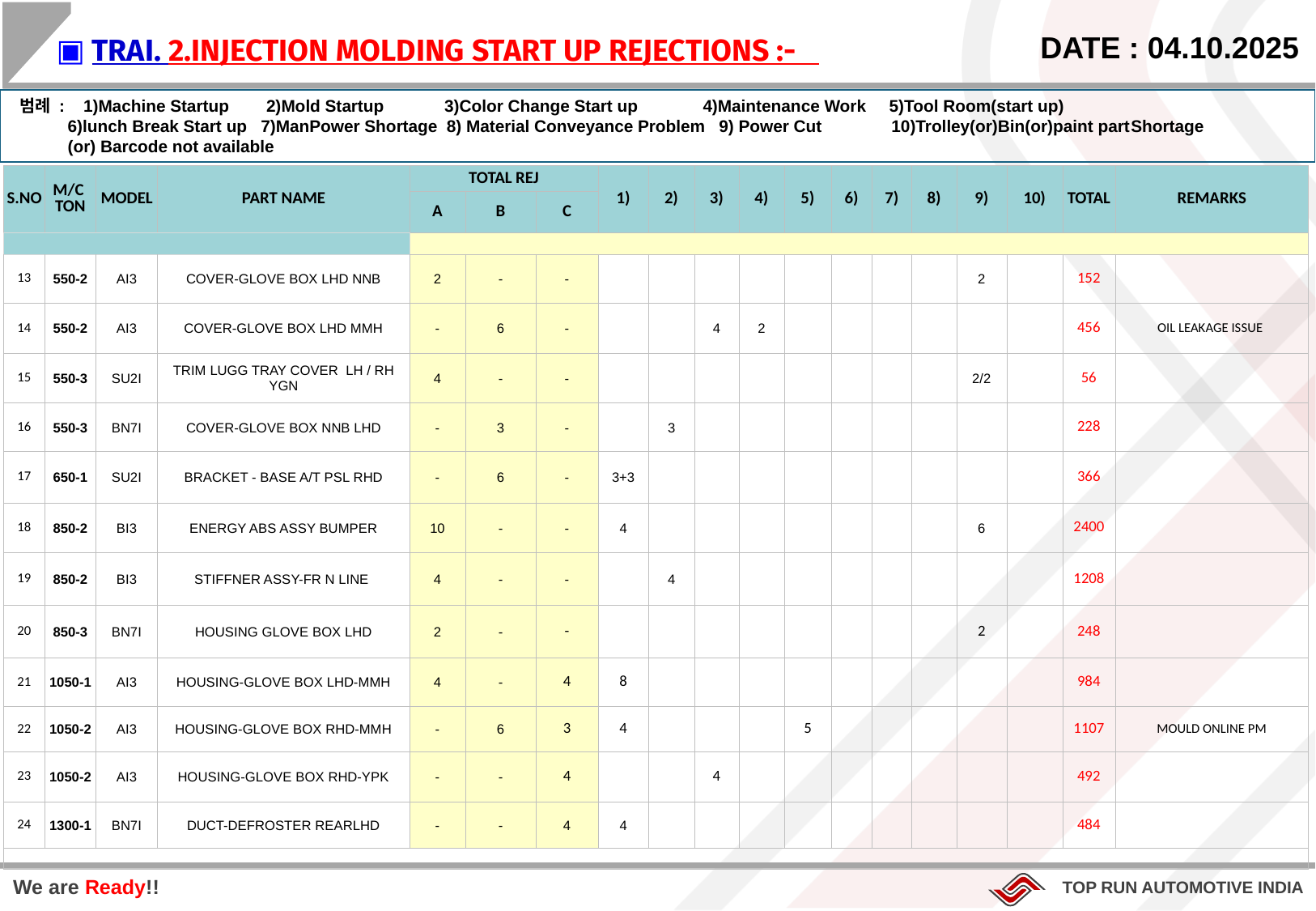

DATE : 04.10.2025
▣ TRAI. 2.INJECTION MOLDING START UP REJECTIONS :-
 범례 :    1)Machine Startup        2)Mold Startup             3)Color Change Start up              4)Maintenance Work     5)Tool Room(start up)
            6)lunch Break Start up   7)ManPower Shortage  8) Material Conveyance Problem   9) Power Cut               10)Trolley(or)Bin(or)paint part Shortage
            (or) Barcode not available
| S.NO | M/C TON | MODEL | PART NAME | TOTAL REJ |  |  | 1) | 2) | 3) | 4) | 5) | 6) | 7) | 8) | 9) | 10) | TOTAL | REMARKS |
| --- | --- | --- | --- | --- | --- | --- | --- | --- | --- | --- | --- | --- | --- | --- | --- | --- | --- | --- |
|  |  |  |  | A | B | C |  |  |  |  |  |  |  |  |  |  |  |  |
|  |  |  |  |  |  |  |  |  |  |  |  |  |  |  |  |  |  |  |
| 13 | 550-2 | AI3 | COVER-GLOVE BOX LHD NNB | 2 | - | - |  |  |  |  |  |  |  |  | 2 |  | 152 |  |
| 14 | 550-2 | AI3 | COVER-GLOVE BOX LHD MMH | - | 6 | - |  |  | 4 | 2 |  |  |  |  |  |  | 456 | OIL LEAKAGE ISSUE |
| 15 | 550-3 | SU2I | TRIM LUGG TRAY COVER  LH / RH YGN | 4 | - | - |  |  |  |  |  |  |  |  | 2/2 |  | 56 |  |
| 16 | 550-3 | BN7I | COVER-GLOVE BOX NNB LHD | - | 3 | - |  | 3 |  |  |  |  |  |  |  |  | 228 |  |
| 17 | 650-1 | SU2I | BRACKET - BASE A/T PSL RHD | - | 6 | - | 3+3 |  |  |  |  |  |  |  |  |  | 366 |  |
| 18 | 850-2 | BI3 | ENERGY ABS ASSY BUMPER | 10 | - | - | 4 |  |  |  |  |  |  |  | 6 |  | 2400 |  |
| 19 | 850-2 | BI3 | STIFFNER ASSY-FR N LINE | 4 | - | - |  | 4 |  |  |  |  |  |  |  |  | 1208 |  |
| 20 | 850-3 | BN7I | HOUSING GLOVE BOX LHD | 2 | - | - |  |  |  |  |  |  |  |  | 2 |  | 248 |  |
| 21 | 1050-1 | AI3 | HOUSING-GLOVE BOX LHD-MMH | 4 | - | 4 | 8 |  |  |  |  |  |  |  |  |  | 984 |  |
| 22 | 1050-2 | AI3 | HOUSING-GLOVE BOX RHD-MMH | - | 6 | 3 | 4 |  |  |  | 5 |  |  |  |  |  | 1107 | MOULD ONLINE PM |
| 23 | 1050-2 | AI3 | HOUSING-GLOVE BOX RHD-YPK | - | - | 4 |  |  | 4 |  |  |  |  |  |  |  | 492 |  |
| 24 | 1300-1 | BN7I | DUCT-DEFROSTER REARLHD | - | - | 4 | 4 |  |  |  |  |  |  |  |  |  | 484 |  |
|  |  |  |  |  |  |  |  |  |  |  |  |  |  |  |  |  |  |  |